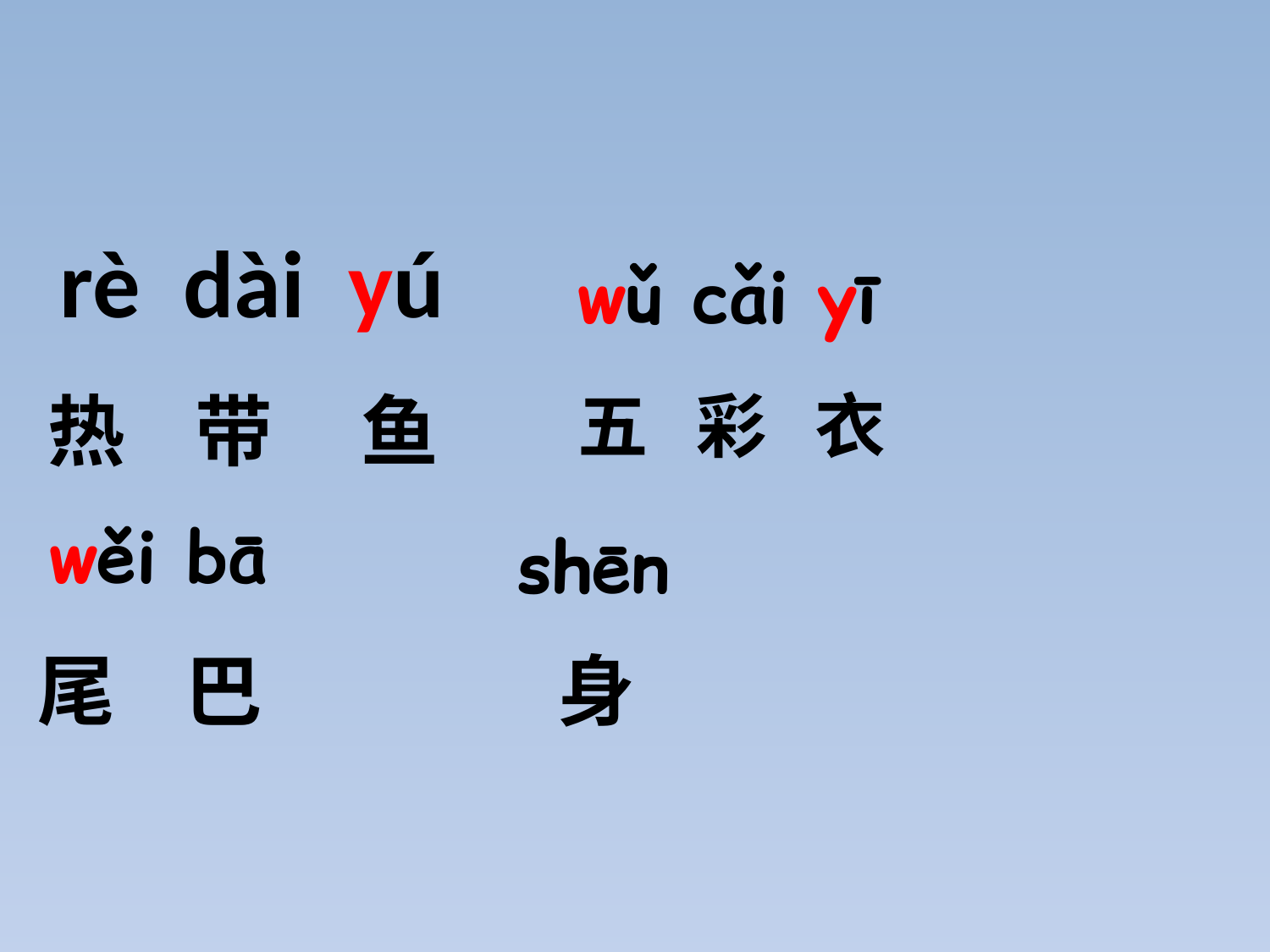

rè  dài  yú
wǔ cǎi yī
热    带     鱼
五   彩   衣
wěi bā
shēn
尾    巴
身